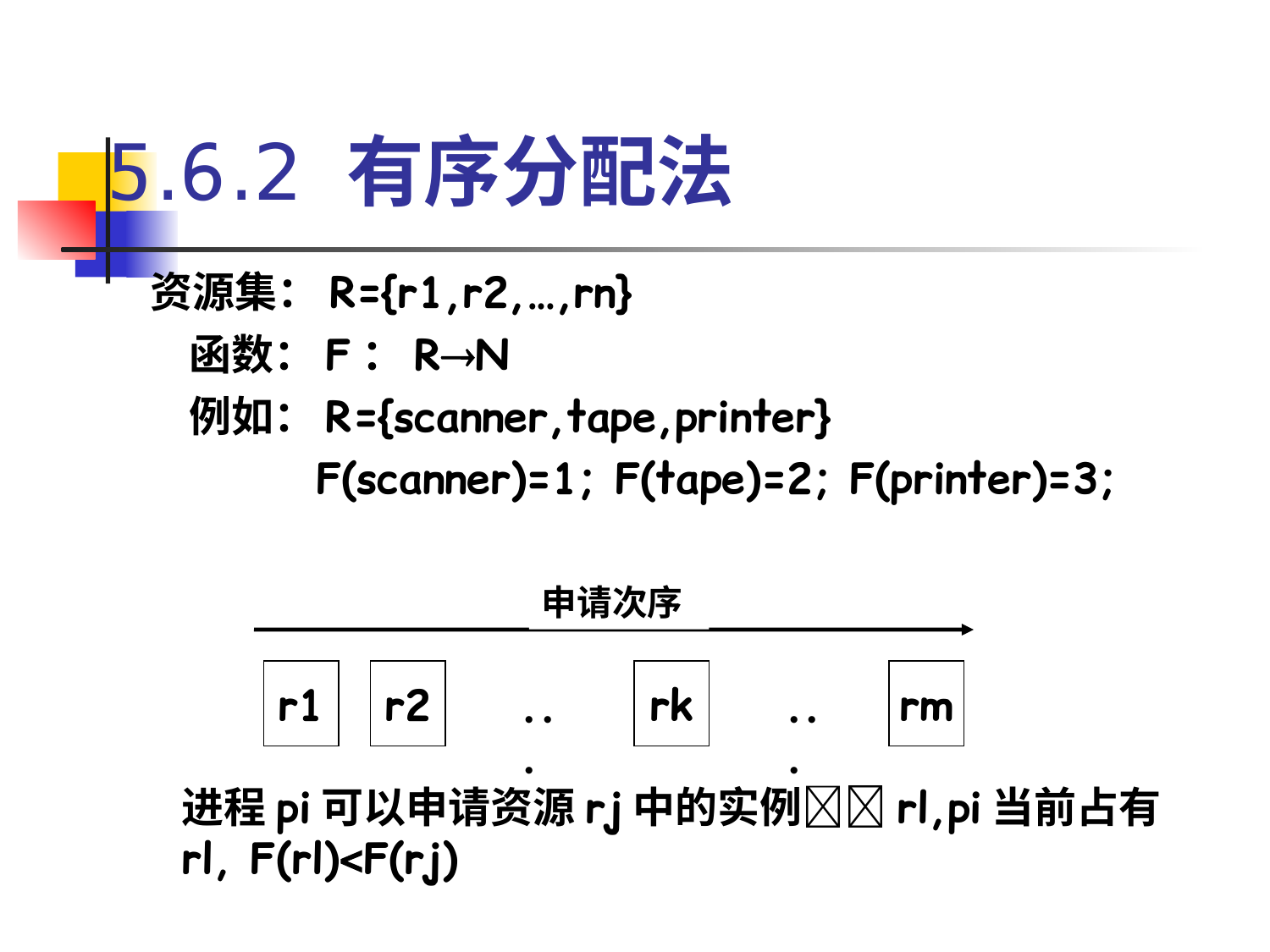

# 5.6.2 有序分配法
资源集：R={r1,r2,…,rn}
   函数：F：R→N
   例如：R={scanner,tape,printer}
         F(scanner)=1; F(tape)=2; F(printer)=3;
申请次序

r1
r2
rk
rm
...
...
进程pi可以申请资源rj中的实例⇔∀rl,pi当前占有rl, F(rl)<F(rj)